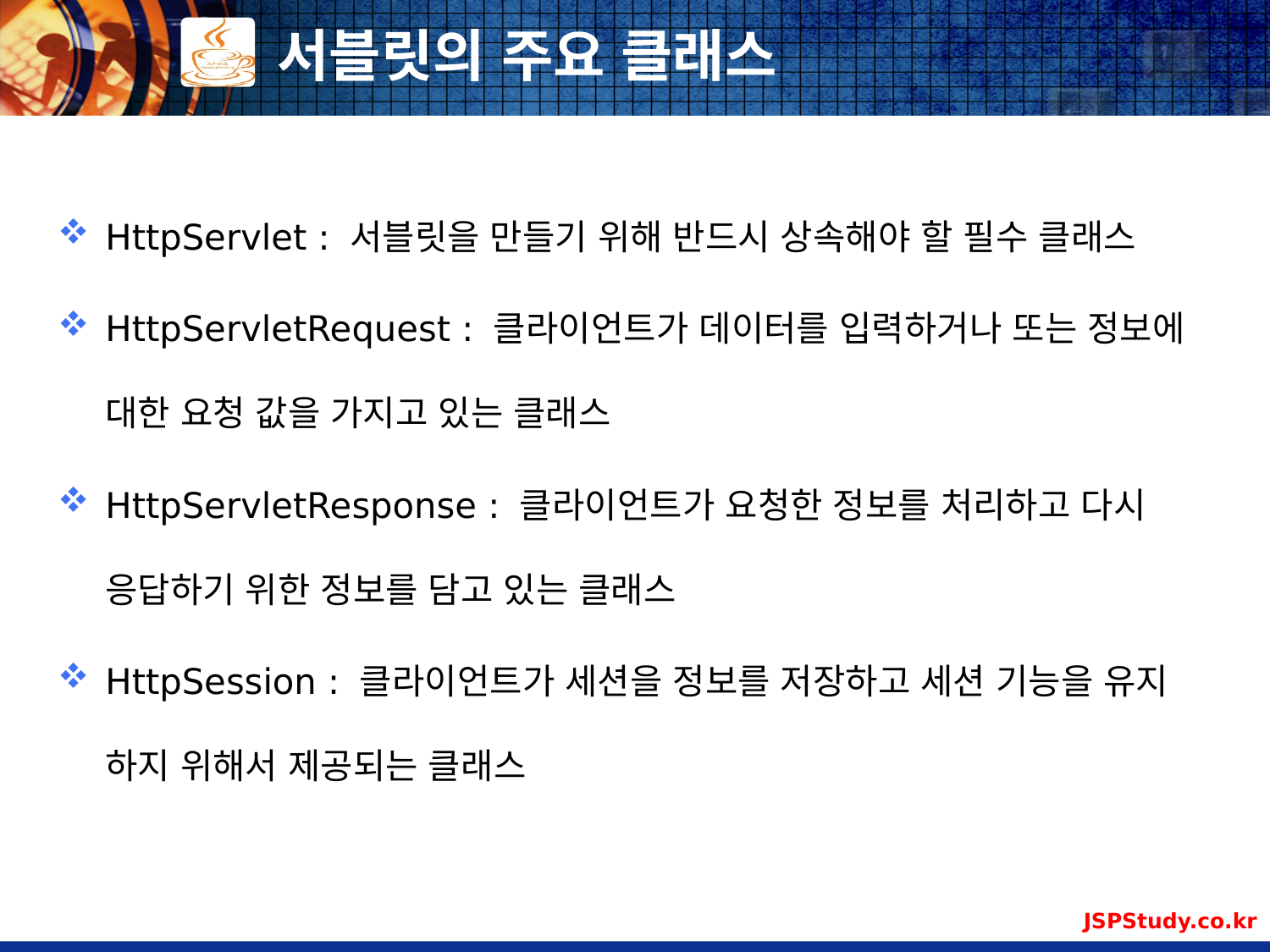

# 서블릿의 주요 클래스
HttpServlet : 서블릿을 만들기 위해 반드시 상속해야 할 필수 클래스
HttpServletRequest : 클라이언트가 데이터를 입력하거나 또는 정보에 대한 요청 값을 가지고 있는 클래스
HttpServletResponse : 클라이언트가 요청한 정보를 처리하고 다시 응답하기 위한 정보를 담고 있는 클래스
HttpSession : 클라이언트가 세션을 정보를 저장하고 세션 기능을 유지 하지 위해서 제공되는 클래스
JSPStudy.co.kr